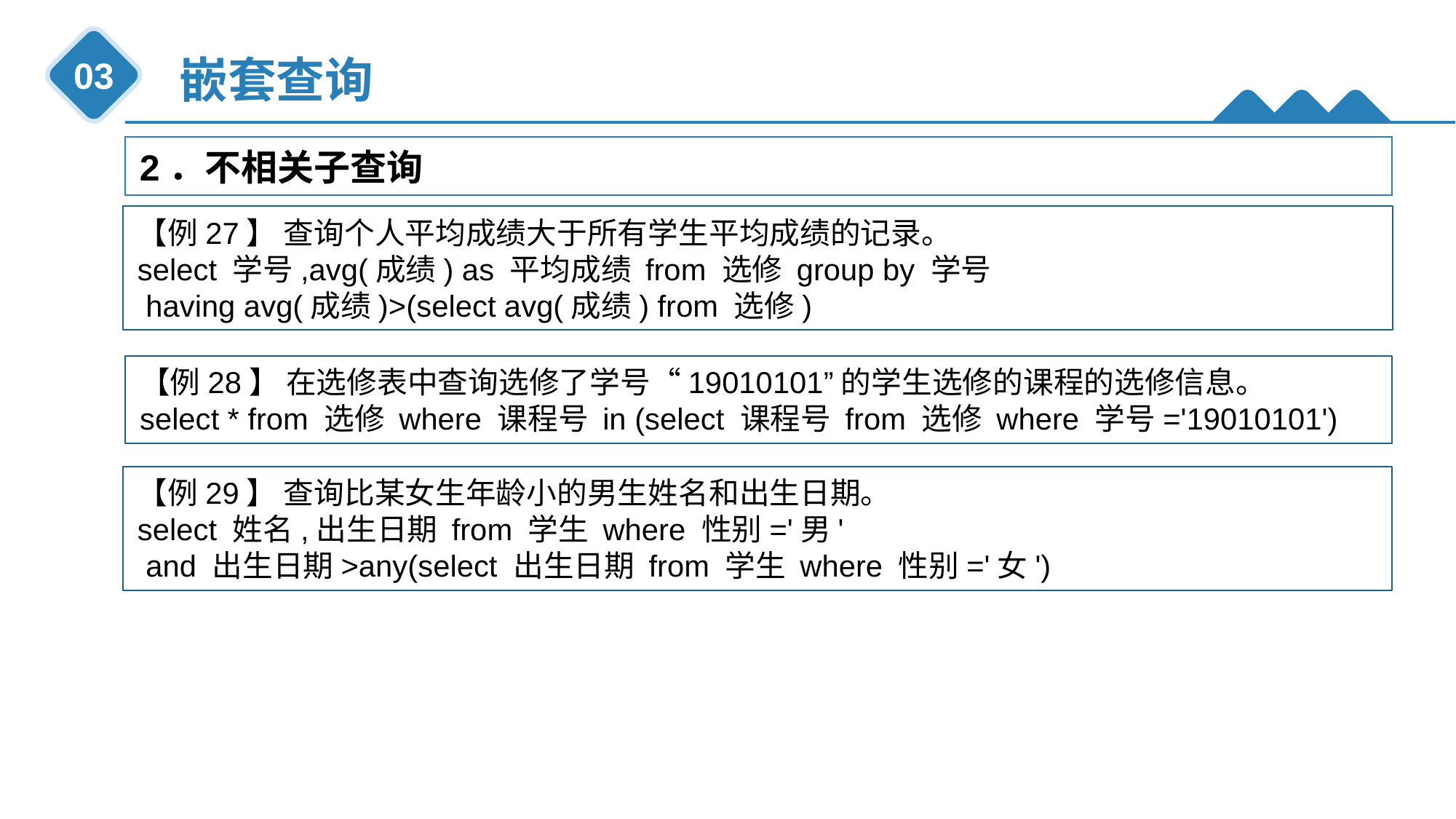

嵌套查询
03

2．不相关子查询
【例27】 查询个人平均成绩大于所有学生平均成绩的记录。
select 学号,avg(成绩) as 平均成绩 from 选修 group by 学号
 having avg(成绩)>(select avg(成绩) from 选修)
【例28】 在选修表中查询选修了学号“19010101”的学生选修的课程的选修信息。
select * from 选修 where 课程号 in (select 课程号 from 选修 where 学号='19010101')
【例29】 查询比某女生年龄小的男生姓名和出生日期。
select 姓名,出生日期 from 学生 where 性别='男'
 and 出生日期>any(select 出生日期 from 学生 where 性别='女')